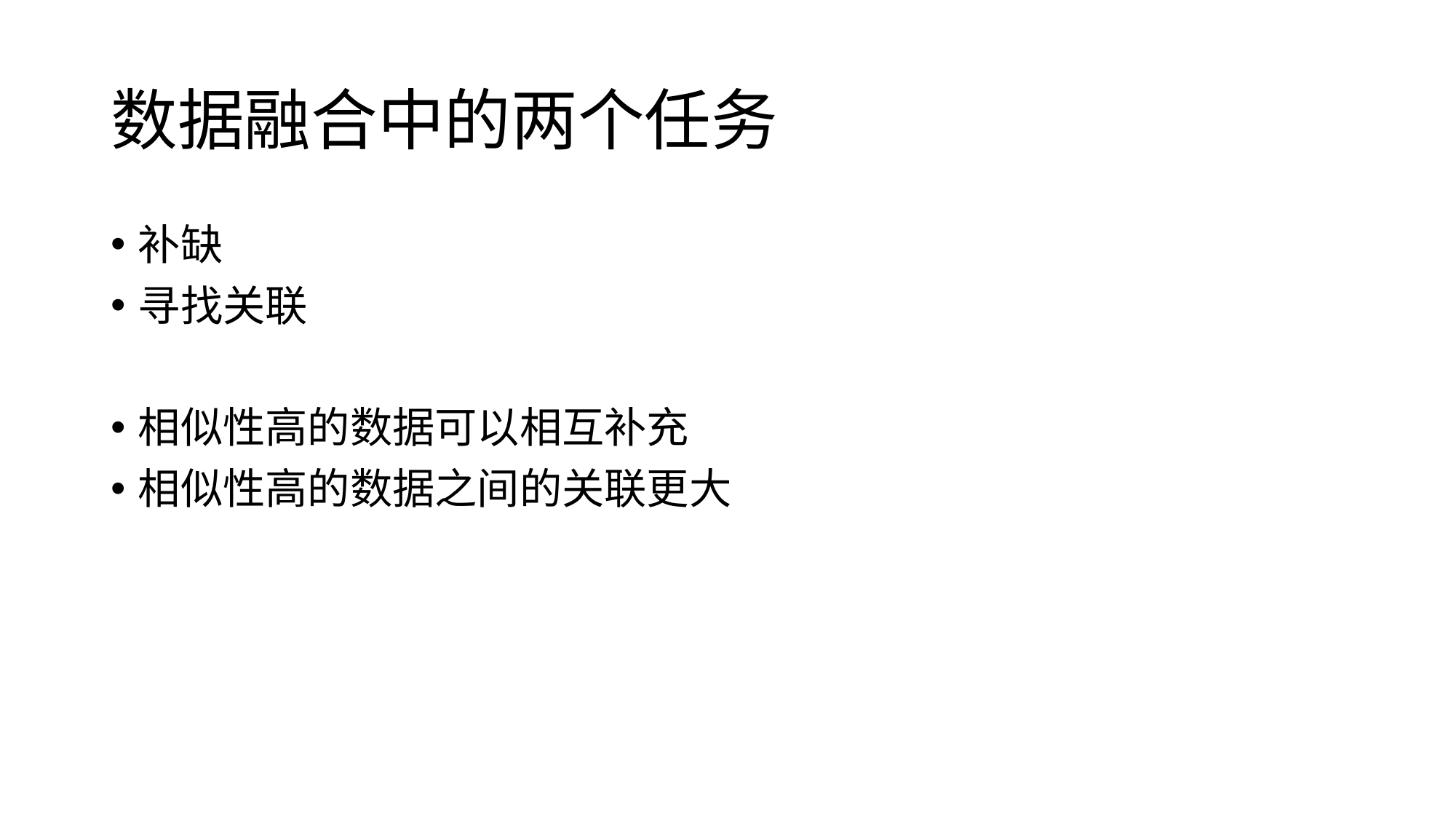

# 数据融合中的两个任务
补缺
寻找关联

相似性高的数据可以相互补充
相似性高的数据之间的关联更大